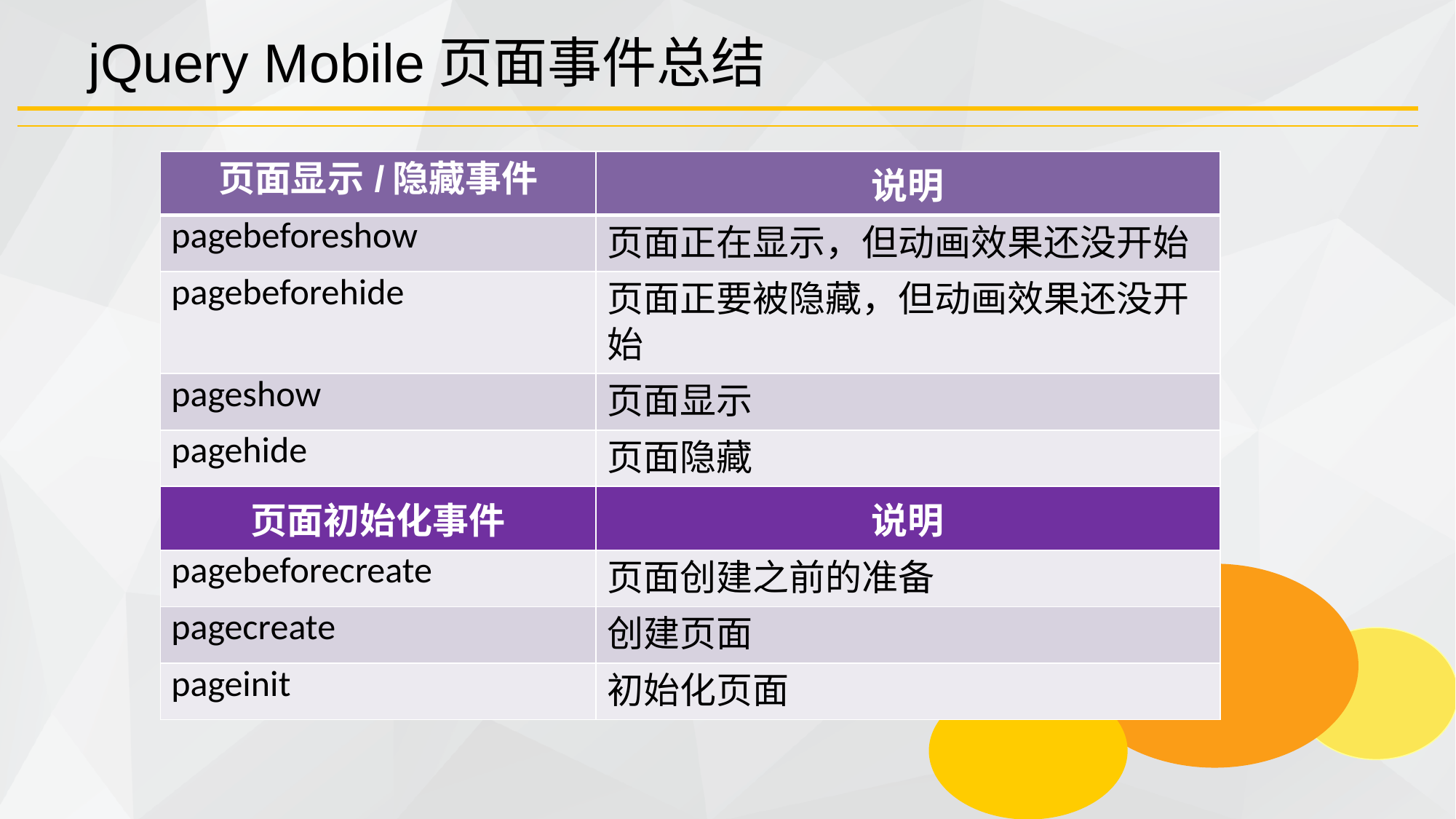

# jQuery Mobile页面事件总结
| 页面显示/隐藏事件 | 说明 |
| --- | --- |
| pagebeforeshow | 页面正在显示，但动画效果还没开始 |
| pagebeforehide | 页面正要被隐藏，但动画效果还没开始 |
| pageshow | 页面显示 |
| pagehide | 页面隐藏 |
| 页面初始化事件 | 说明 |
| pagebeforecreate | 页面创建之前的准备 |
| pagecreate | 创建页面 |
| pageinit | 初始化页面 |